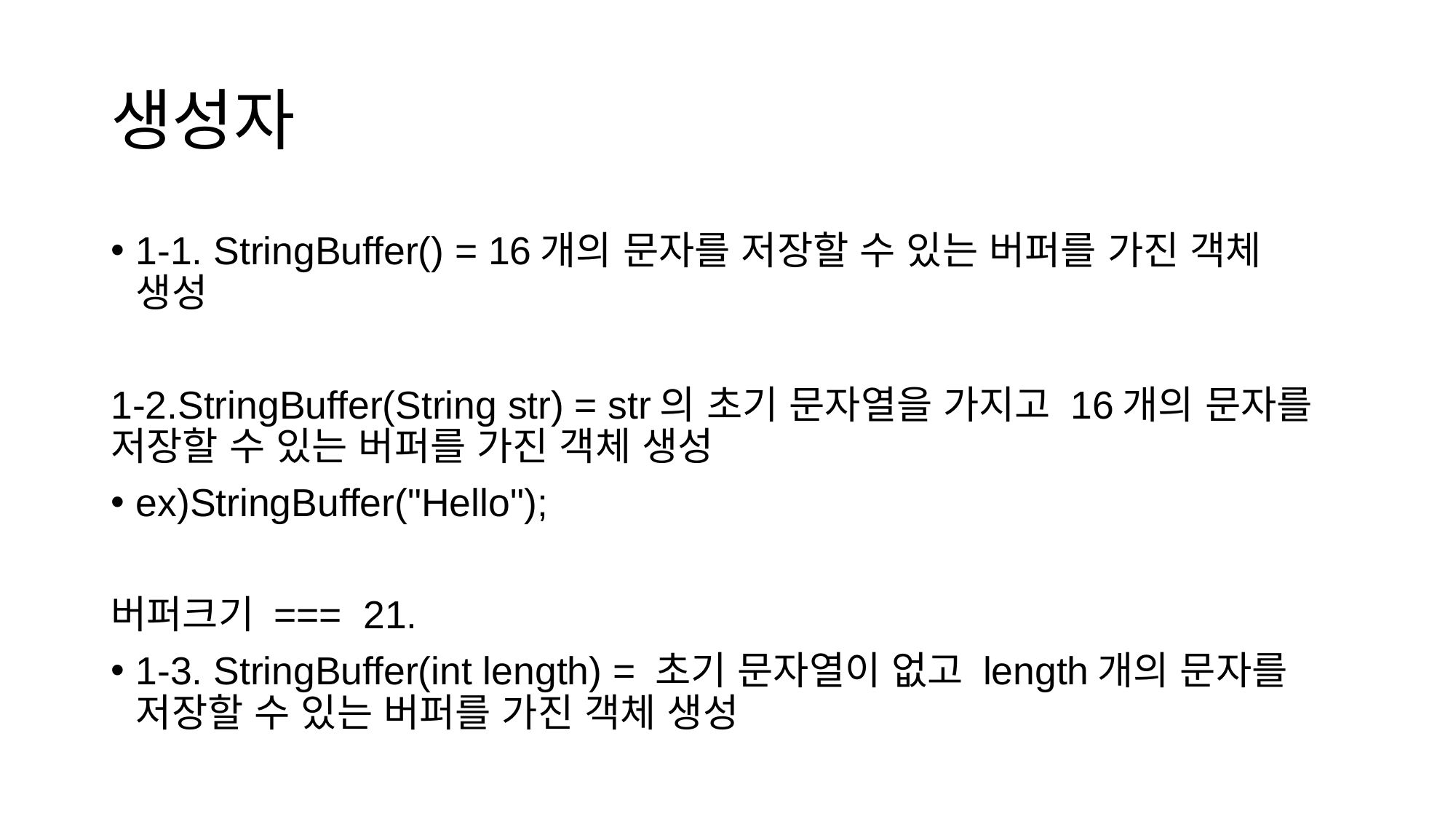

# 생성자
1-1. StringBuffer() = 16개의 문자를 저장할 수 있는 버퍼를 가진 객체 생성

1-2.StringBuffer(String str) = str의 초기 문자열을 가지고 16개의 문자를 저장할 수 있는 버퍼를 가진 객체 생성
ex)StringBuffer("Hello");

버퍼크기 ===  21.
1-3. StringBuffer(int length) = 초기 문자열이 없고 length개의 문자를 저장할 수 있는 버퍼를 가진 객체 생성